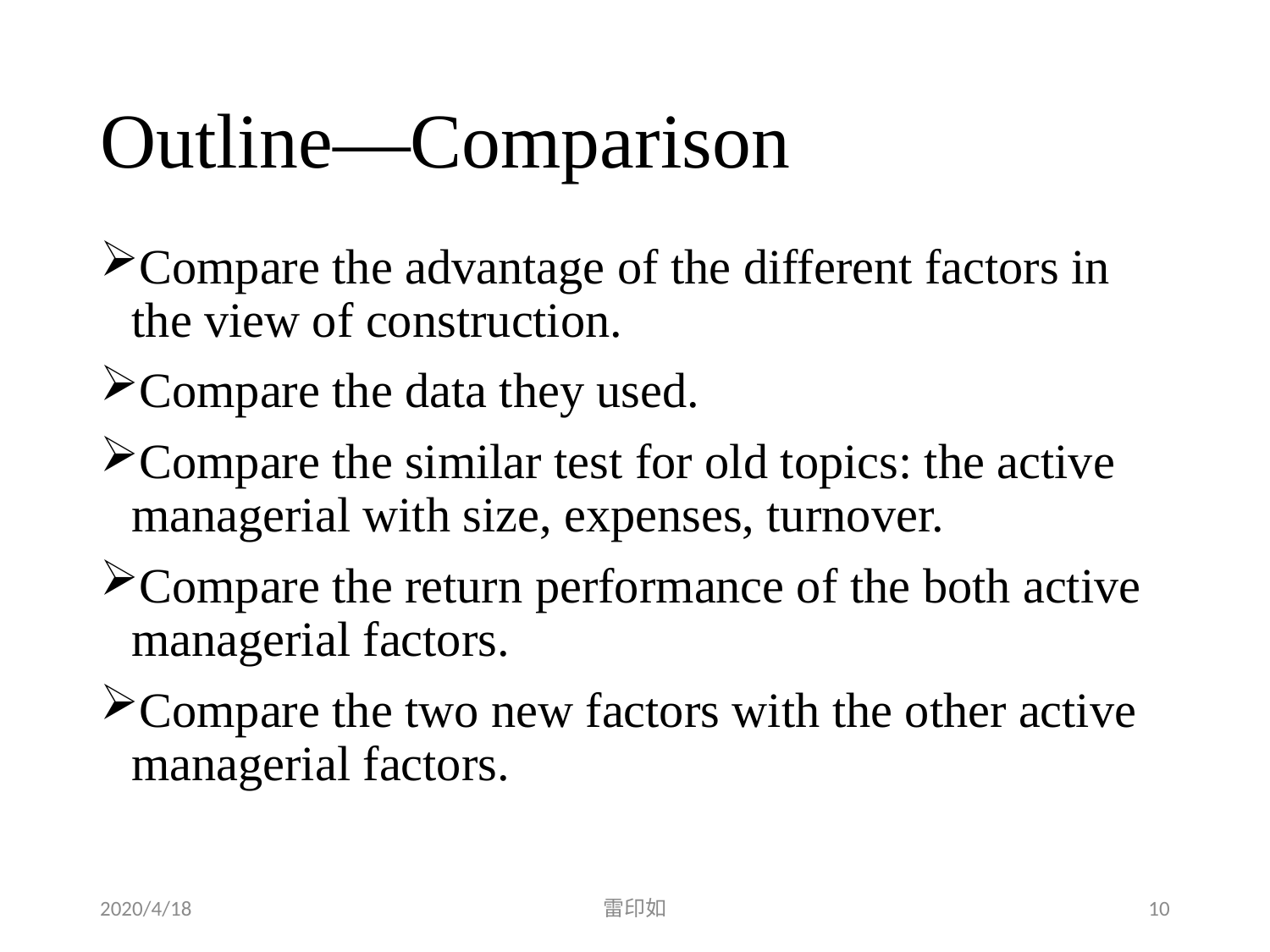

# Outline—Comparison
Compare the advantage of the different factors in the view of construction.
Compare the data they used.
Compare the similar test for old topics: the active managerial with size, expenses, turnover.
Compare the return performance of the both active managerial factors.
Compare the two new factors with the other active managerial factors.

2020/4/18
雷印如
10